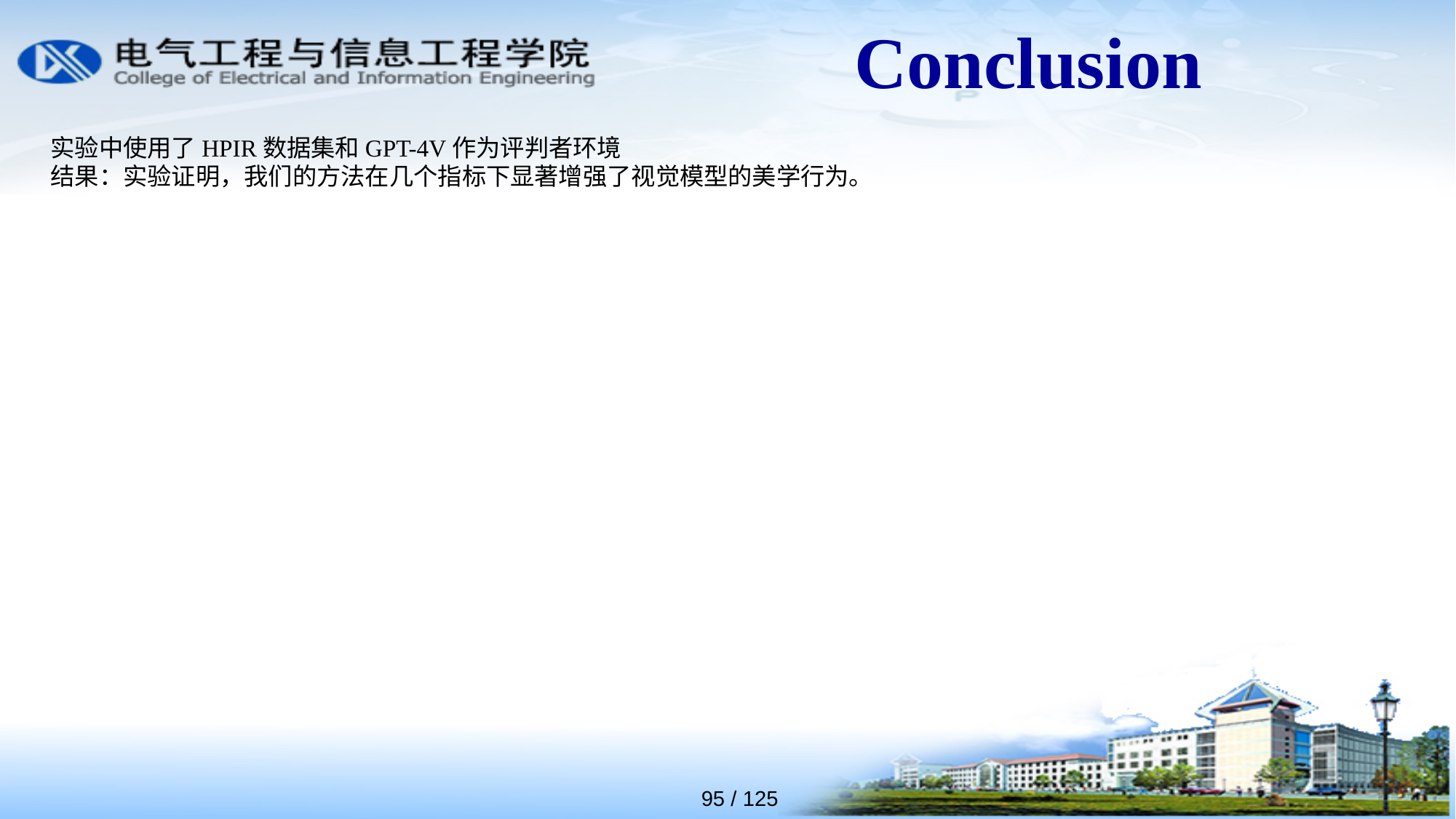

Conclusion
实验中使用了HPIR数据集和GPT-4V作为评判者环境
结果：实验证明，我们的方法在几个指标下显著增强了视觉模型的美学行为。
95 / 125